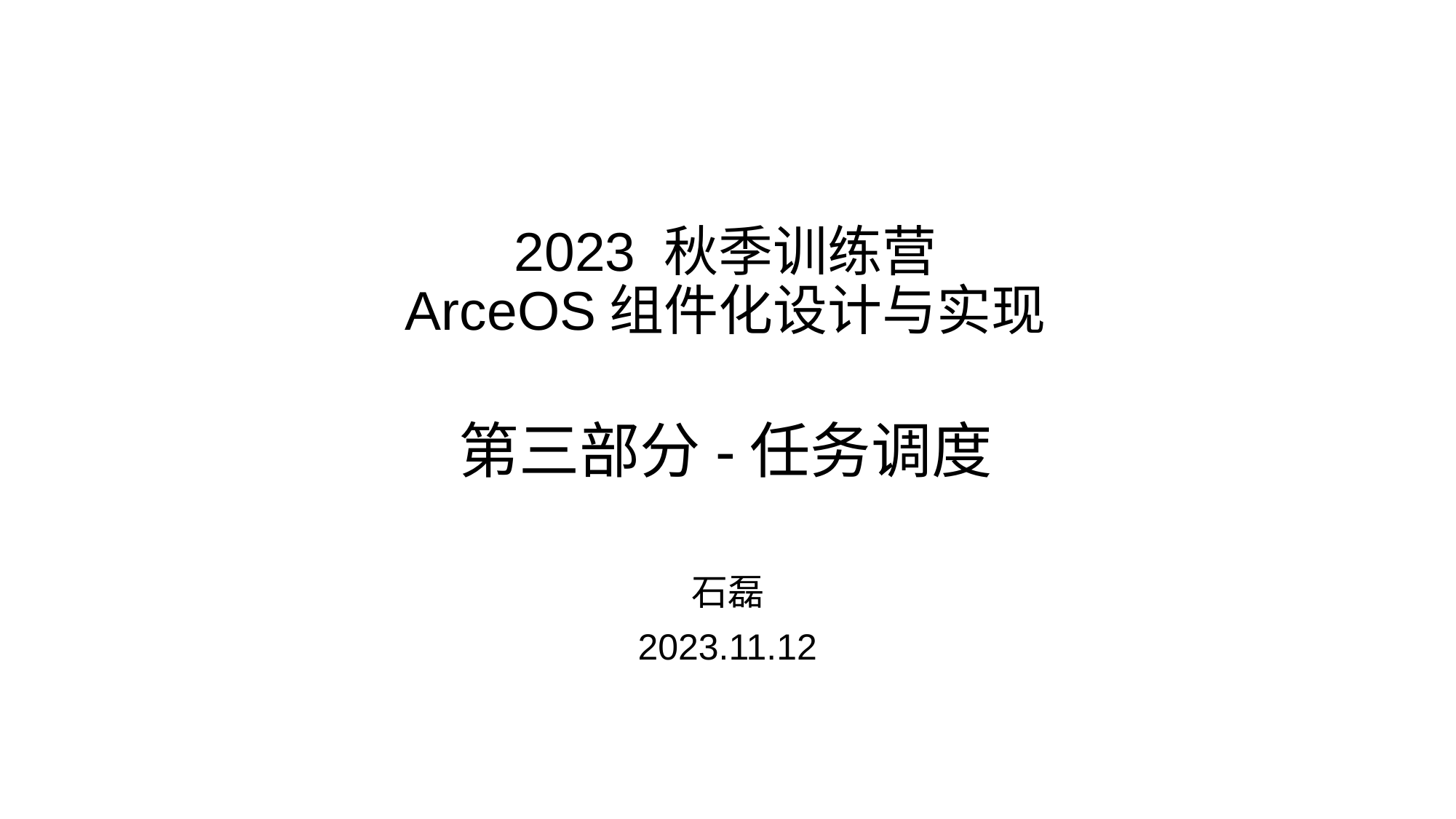

# 2023 秋季训练营 ArceOS组件化设计与实现 第三部分-任务调度
石磊
2023.11.12